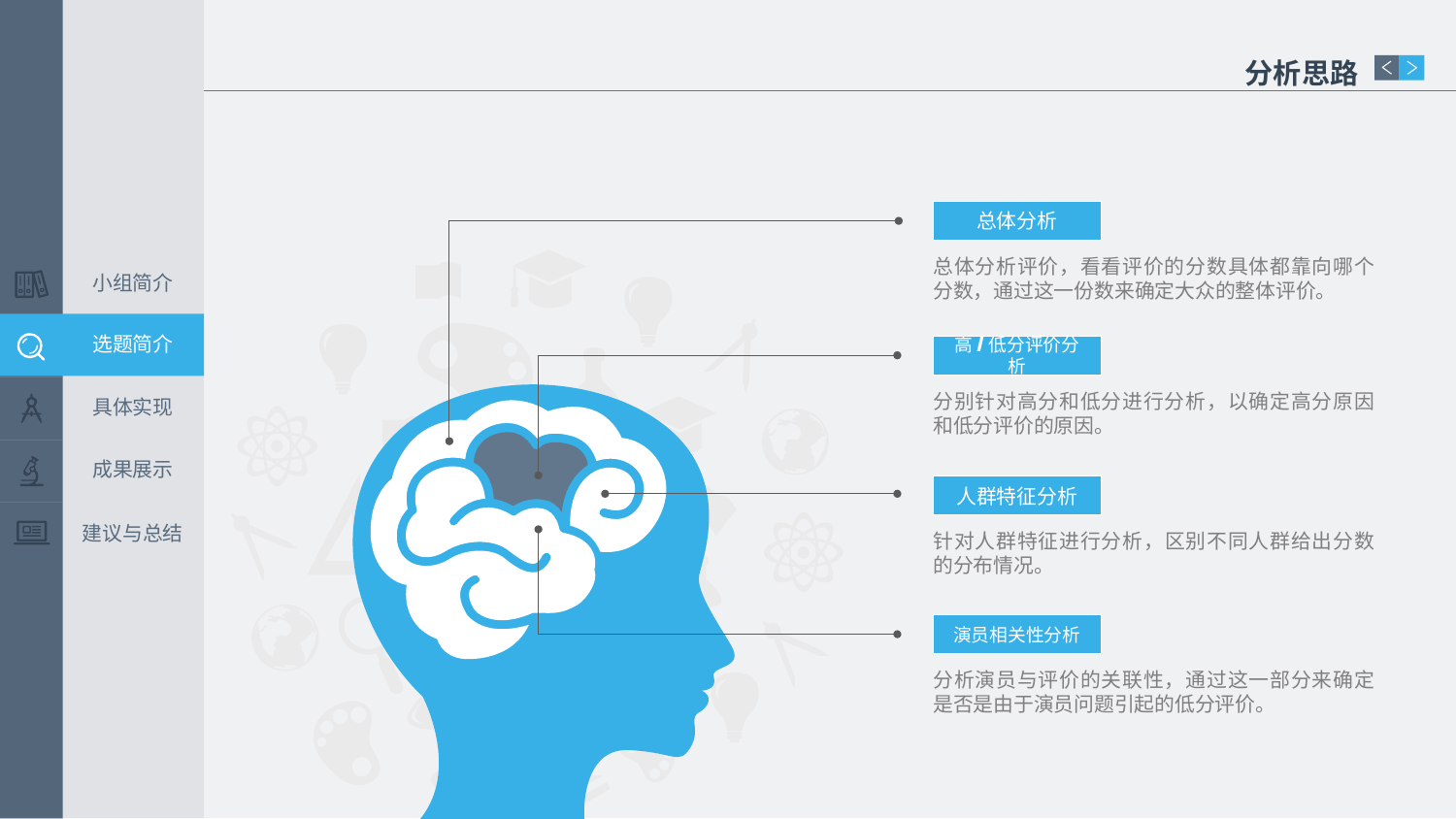

分析思路

总体分析

总体分析评价，看看评价的分数具体都靠向哪个分数，通过这一份数来确定大众的整体评价。
小组简介

选题简介

高/低分评价分析

具体实现
分别针对高分和低分进行分析，以确定高分原因和低分评价的原因。

成果展示

人群特征分析

建议与总结

针对人群特征进行分析，区别不同人群给出分数的分布情况。

演员相关性分析
分析演员与评价的关联性，通过这一部分来确定是否是由于演员问题引起的低分评价。